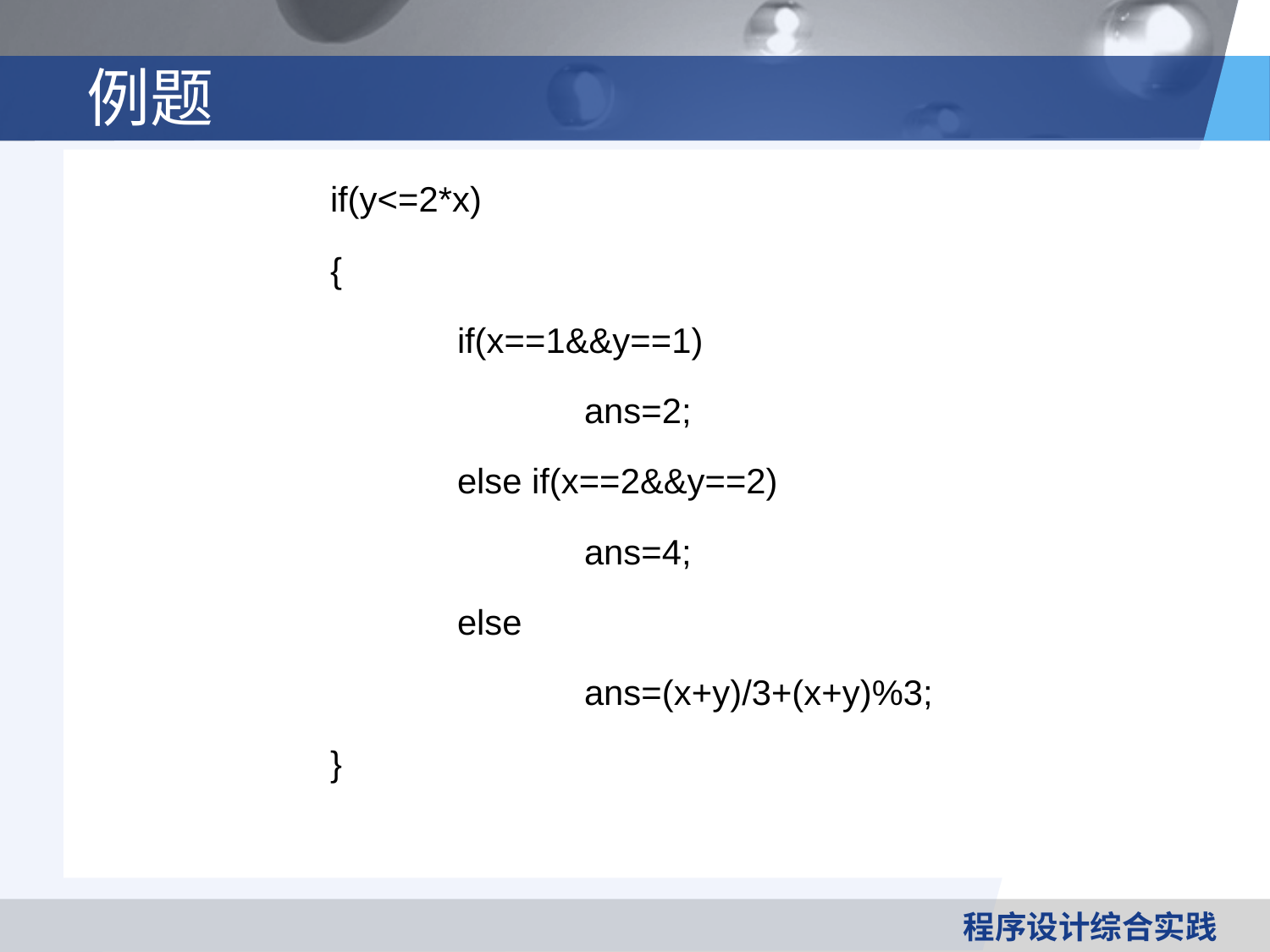

# 例题
		if(y<=2*x)
		{
			if(x==1&&y==1)
				ans=2;
			else if(x==2&&y==2)
				ans=4;
			else
				ans=(x+y)/3+(x+y)%3;
		}